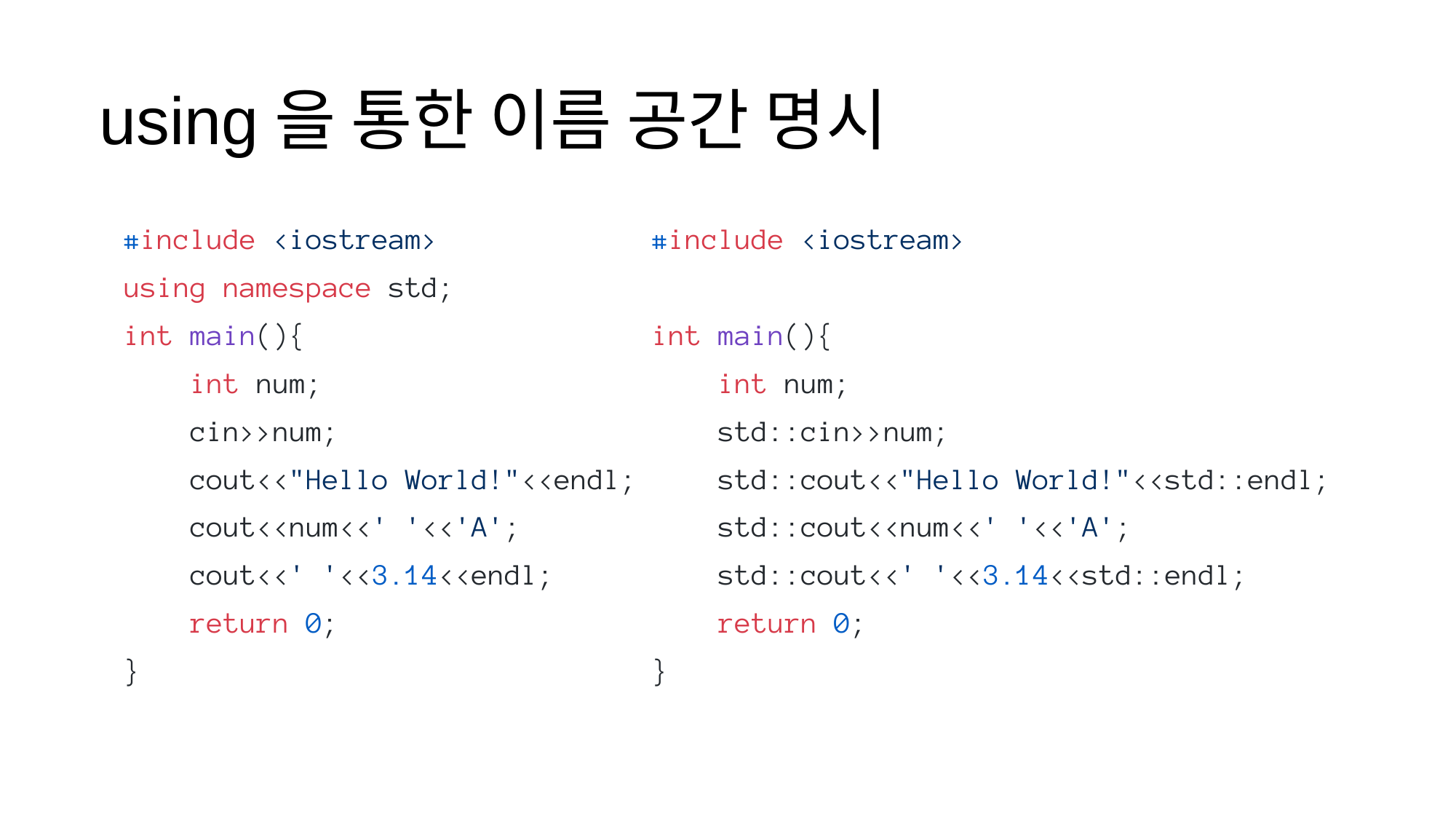

# using을 통한 이름 공간 명시
#include <iostream>
using namespace std;
int main(){
    int num;
    cin>>num;
    cout<<"Hello World!"<<endl;
    cout<<num<<' '<<'A';
    cout<<' '<<3.14<<endl;
    return 0;
}
#include <iostream>

int main(){
    int num;
    std::cin>>num;
    std::cout<<"Hello World!"<<std::endl;
    std::cout<<num<<' '<<'A';
    std::cout<<' '<<3.14<<std::endl;
    return 0;
}